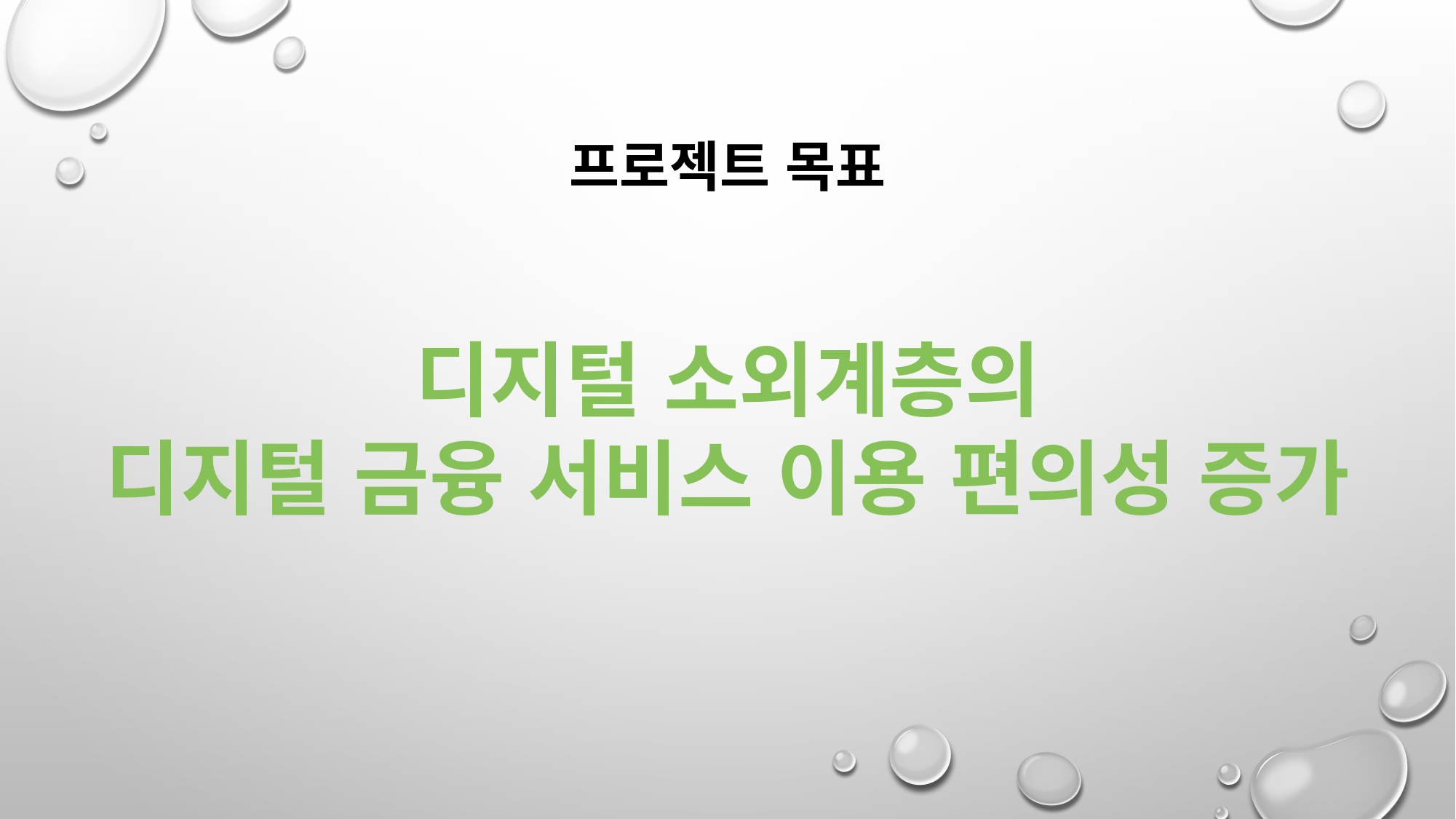

# 프로젝트 목표
디지털 소외계층의
디지털 금융 서비스 이용 편의성 증가